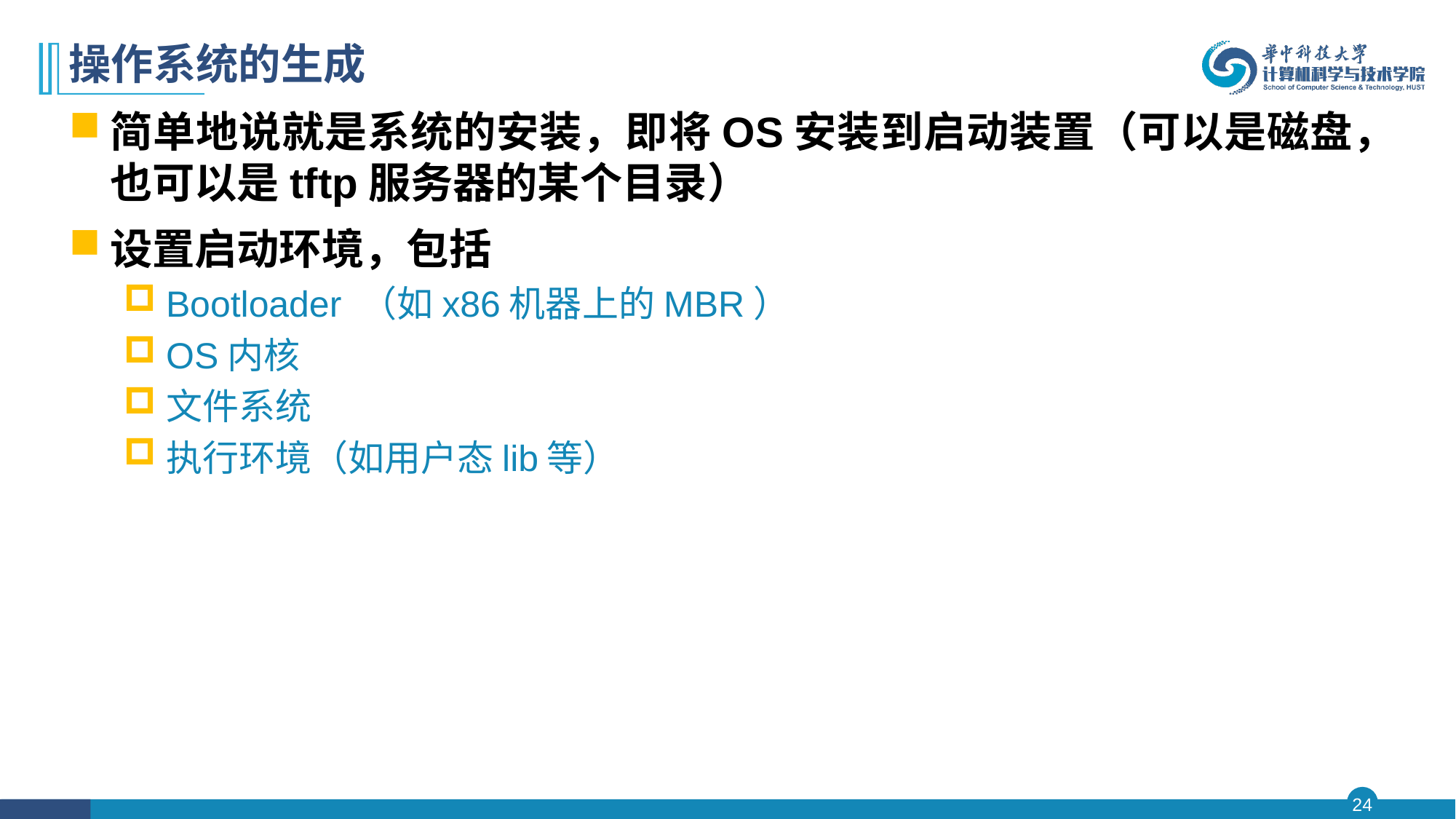

# 操作系统的生成
简单地说就是系统的安装，即将OS安装到启动装置（可以是磁盘，也可以是tftp服务器的某个目录）
设置启动环境，包括
Bootloader （如x86机器上的MBR）
OS内核
文件系统
执行环境（如用户态lib等）